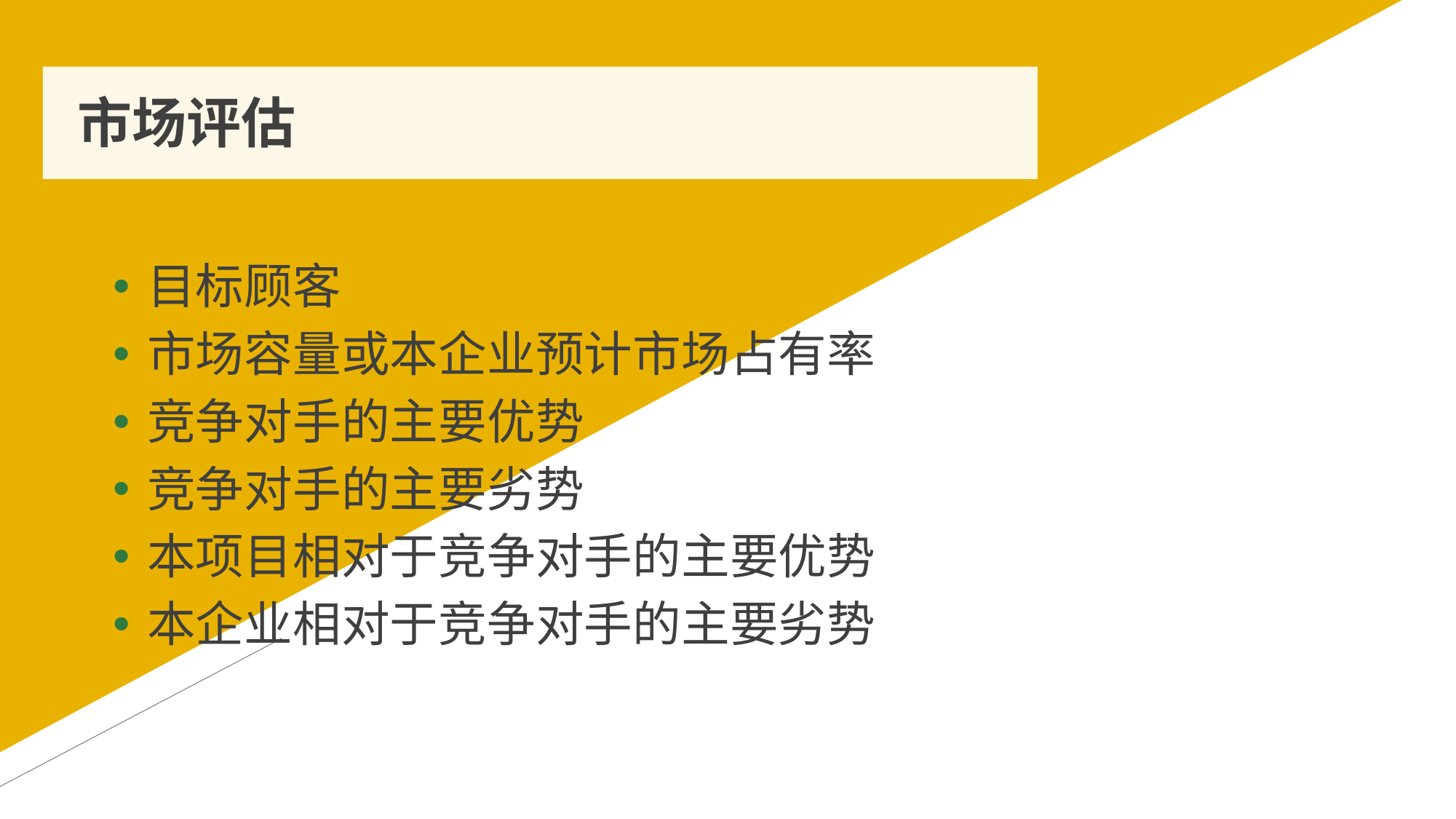

# 市场评估
目标顾客
市场容量或本企业预计市场占有率
竞争对手的主要优势
竞争对手的主要劣势
本项目相对于竞争对手的主要优势
本企业相对于竞争对手的主要劣势